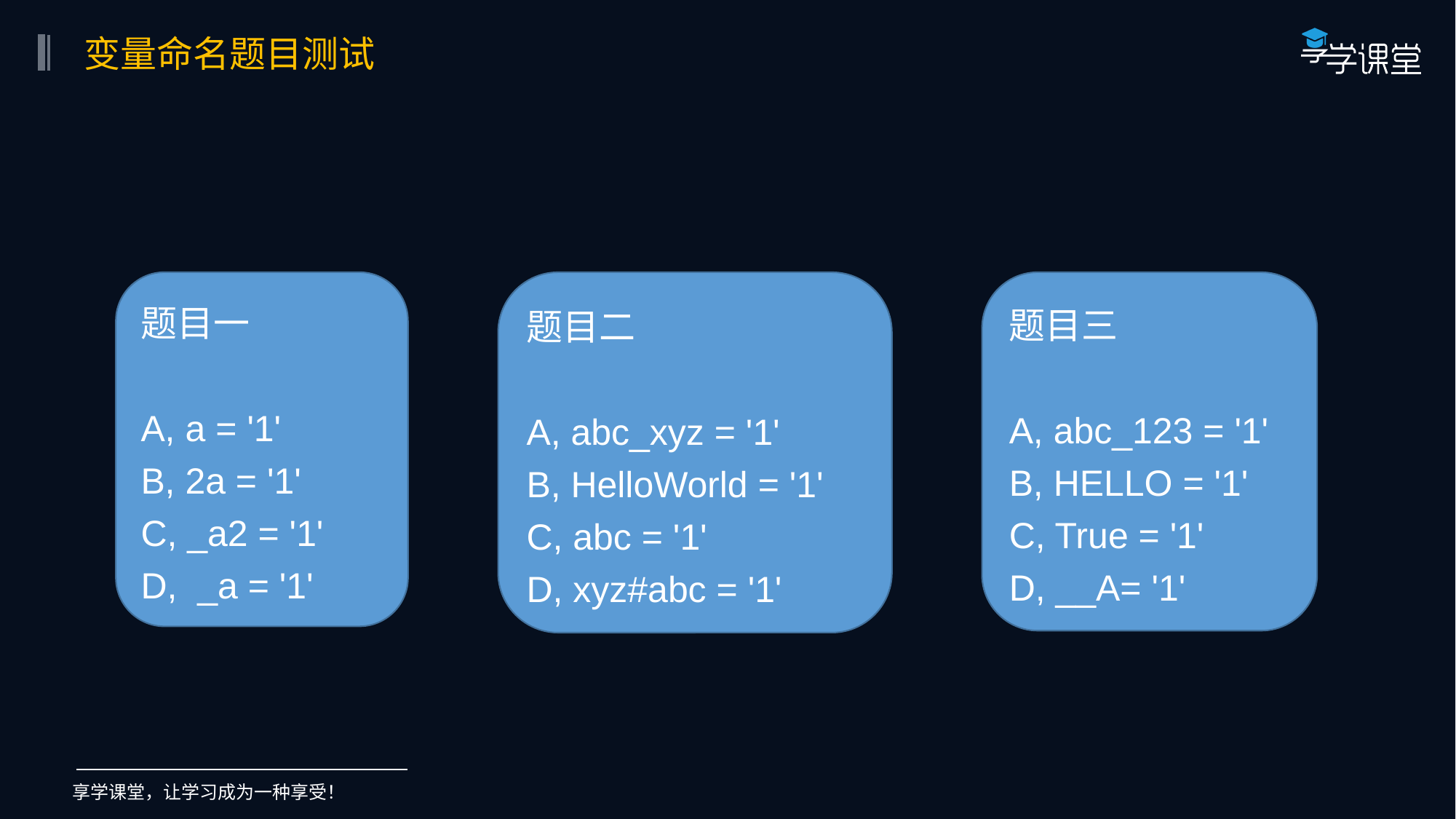

变量命名题目测试
题目一

A, a = '1'
B, 2a = '1'
C, _a2 = '1'
D,  _a = '1'
题目二

A, abc_xyz = '1'
B, HelloWorld = '1'
C, abc = '1'
D, xyz#abc = '1'
题目三

A, abc_123 = '1'
B, HELLO = '1'
C, True = '1'
D, __A= '1'